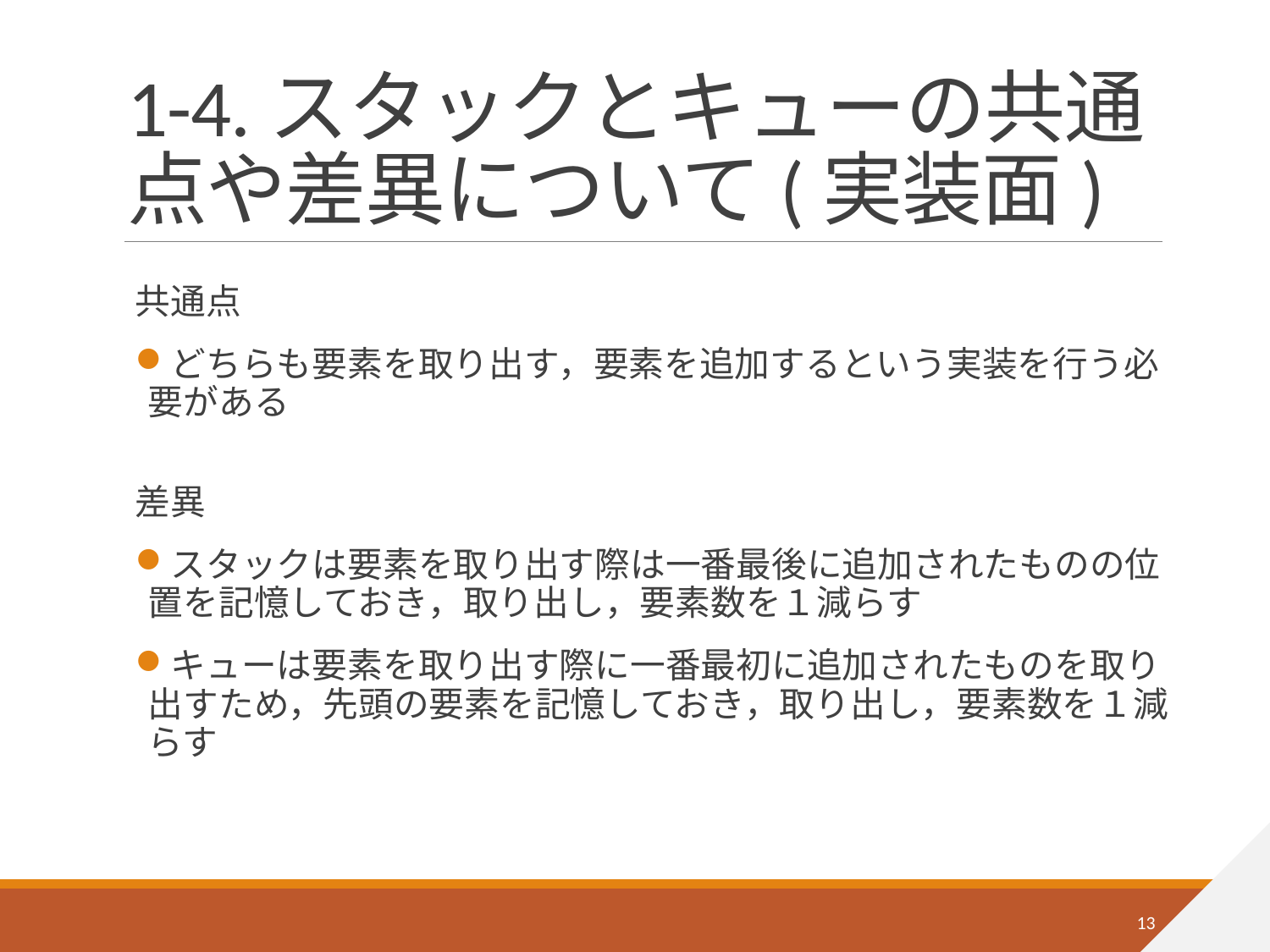

# 1-4.スタックとキューの共通点や差異について(実装面)
共通点
どちらも要素を取り出す，要素を追加するという実装を行う必要がある
差異
スタックは要素を取り出す際は一番最後に追加されたものの位置を記憶しておき，取り出し，要素数を１減らす
キューは要素を取り出す際に一番最初に追加されたものを取り出すため，先頭の要素を記憶しておき，取り出し，要素数を１減らす

13